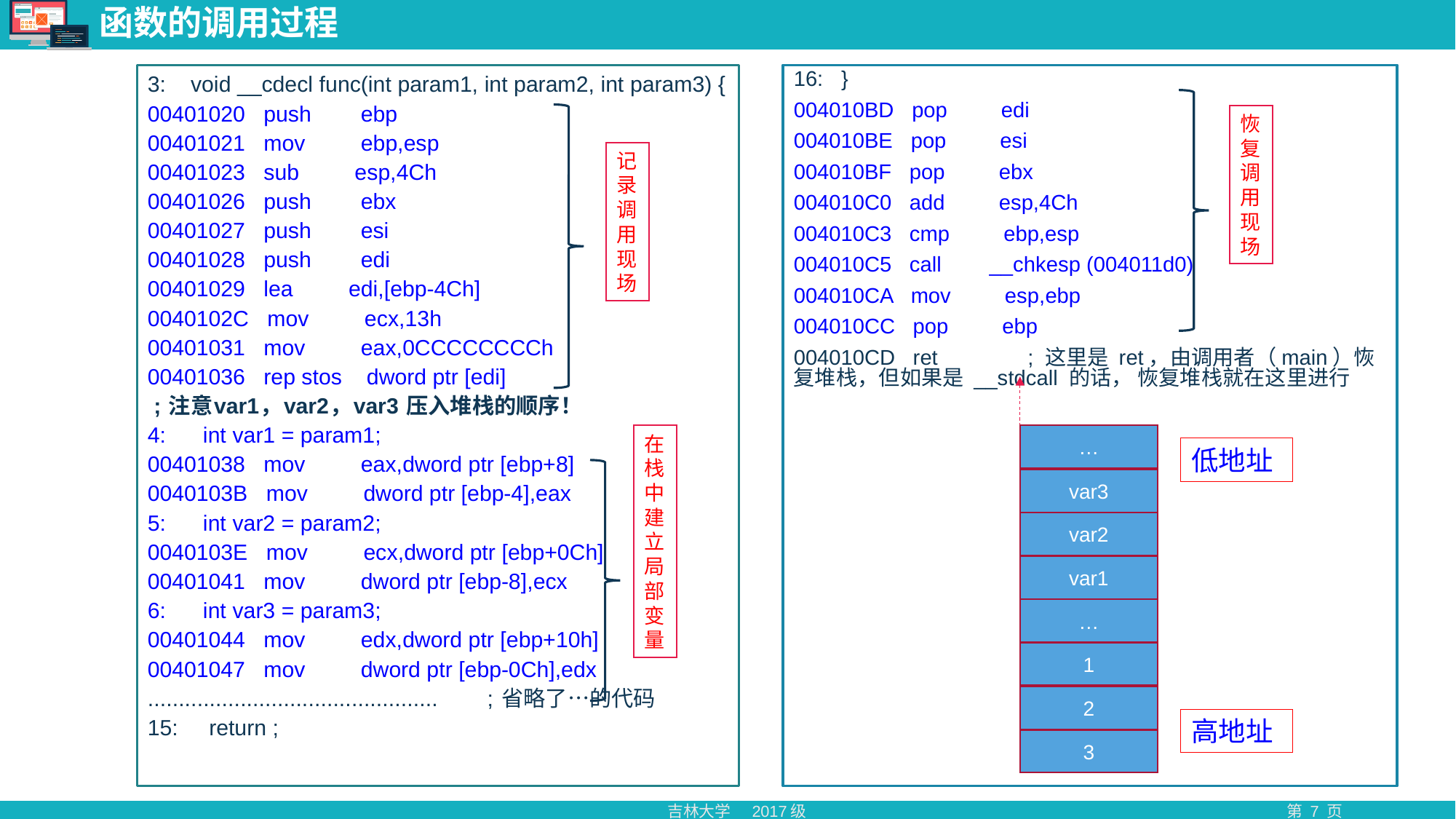

# 函数的调用过程
3:    void __cdecl func(int param1, int param2, int param3) {
00401020   push        ebp
00401021   mov         ebp,esp
00401023   sub         esp,4Ch
00401026   push        ebx
00401027   push        esi
00401028   push        edi
00401029   lea         edi,[ebp-4Ch]
0040102C   mov         ecx,13h
00401031   mov         eax,0CCCCCCCCh
00401036   rep stos    dword ptr [edi]
 ; 注意var1，var2，var3 压入堆栈的顺序！
4:      int var1 = param1;
00401038   mov         eax,dword ptr [ebp+8]
0040103B   mov         dword ptr [ebp-4],eax
5:      int var2 = param2;
0040103E   mov         ecx,dword ptr [ebp+0Ch]
00401041   mov         dword ptr [ebp-8],ecx
6:      int var3 = param3;
00401044   mov         edx,dword ptr [ebp+10h]
00401047   mov         dword ptr [ebp-0Ch],edx
...............................................        ; 省略了…的代码
15:     return ;

16:   }
004010BD   pop         edi
004010BE   pop         esi
004010BF   pop         ebx
004010C0   add         esp,4Ch
004010C3   cmp         ebp,esp
004010C5   call        __chkesp (004011d0)
004010CA   mov         esp,ebp
004010CC   pop         ebp
004010CD   ret               ; 这里是 ret，由调用者（main）恢复堆栈，但如果是 __stdcall 的话， 恢复堆栈就在这里进行

恢复调用现场
记录调用现场
在栈中建立局部变量
…
低地址

var3
var2
var1
…
1
2
高地址
3